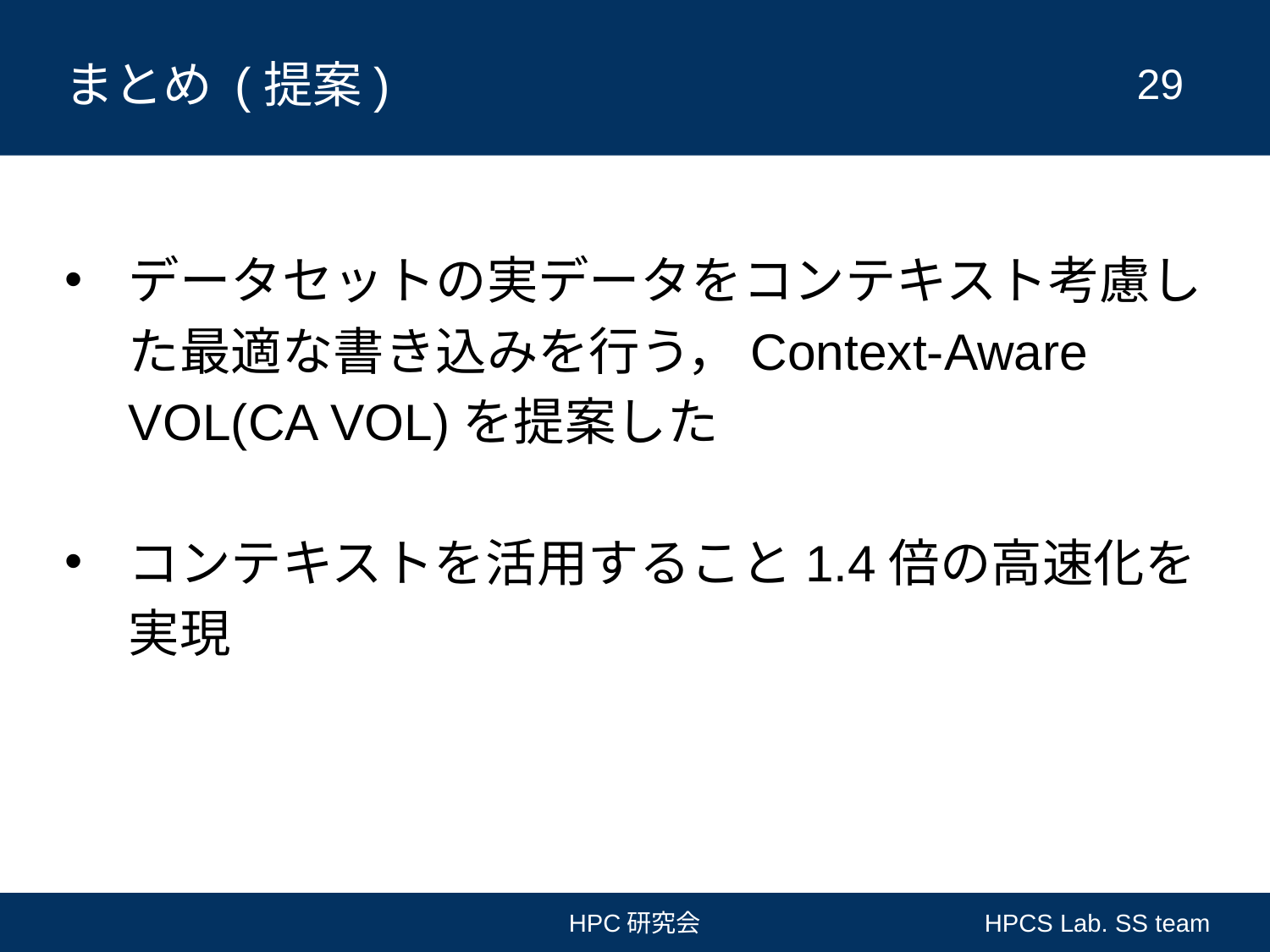

# まとめ (提案)
29
データセットの実データをコンテキスト考慮した最適な書き込みを行う，Context-Aware VOL(CA VOL)を提案した
コンテキストを活用すること1.4倍の高速化を実現